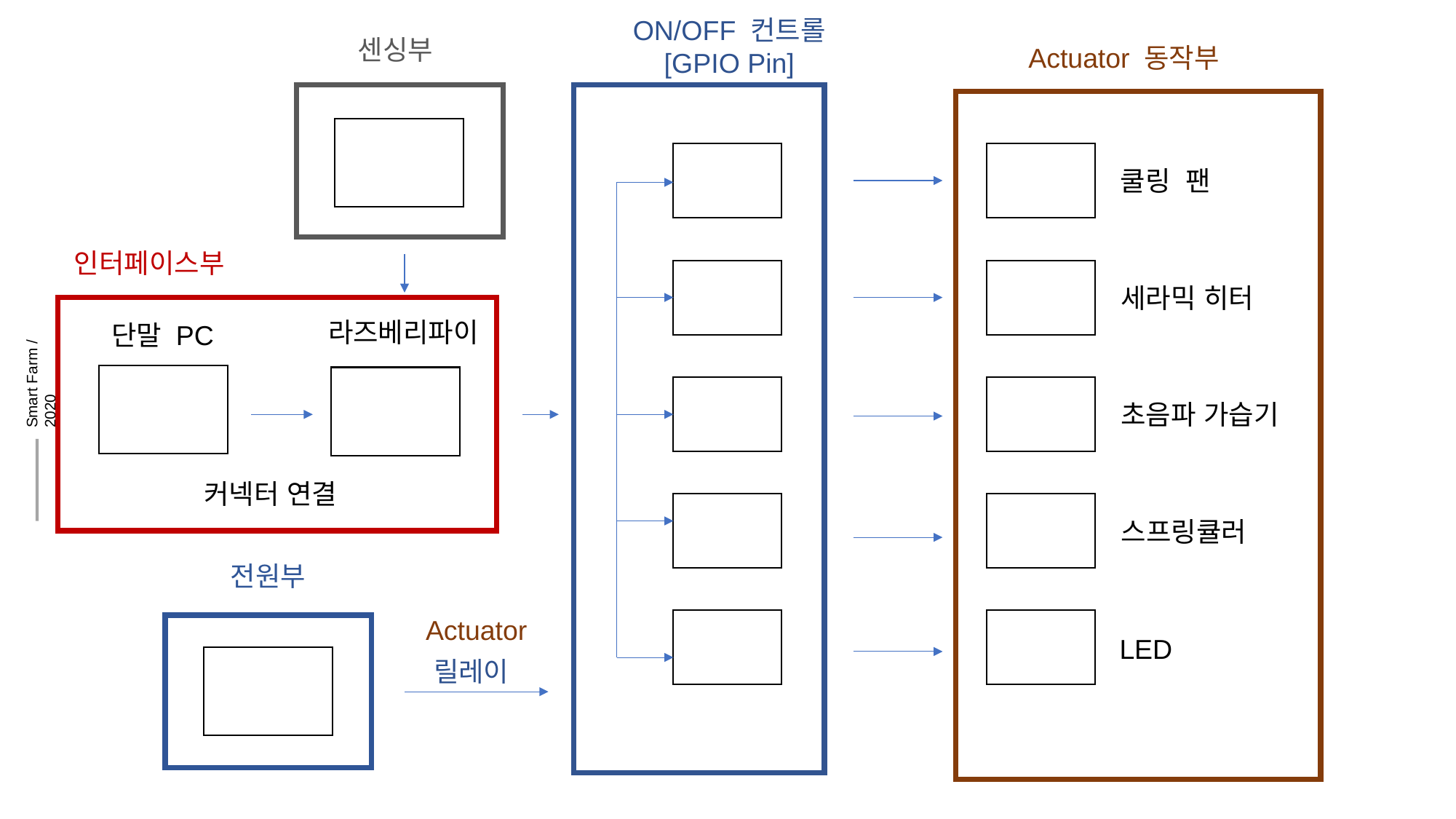

ON/OFF 컨트롤
[GPIO Pin]
센싱부
Actuator 동작부

쿨링  팬
인터페이스부
세라믹 히터
Smart Farm /   2020

라즈베리파이
단말 PC

초음파 가습기
커넥터 연결
스프링큘러
전원부
Actuator

LED

릴레이